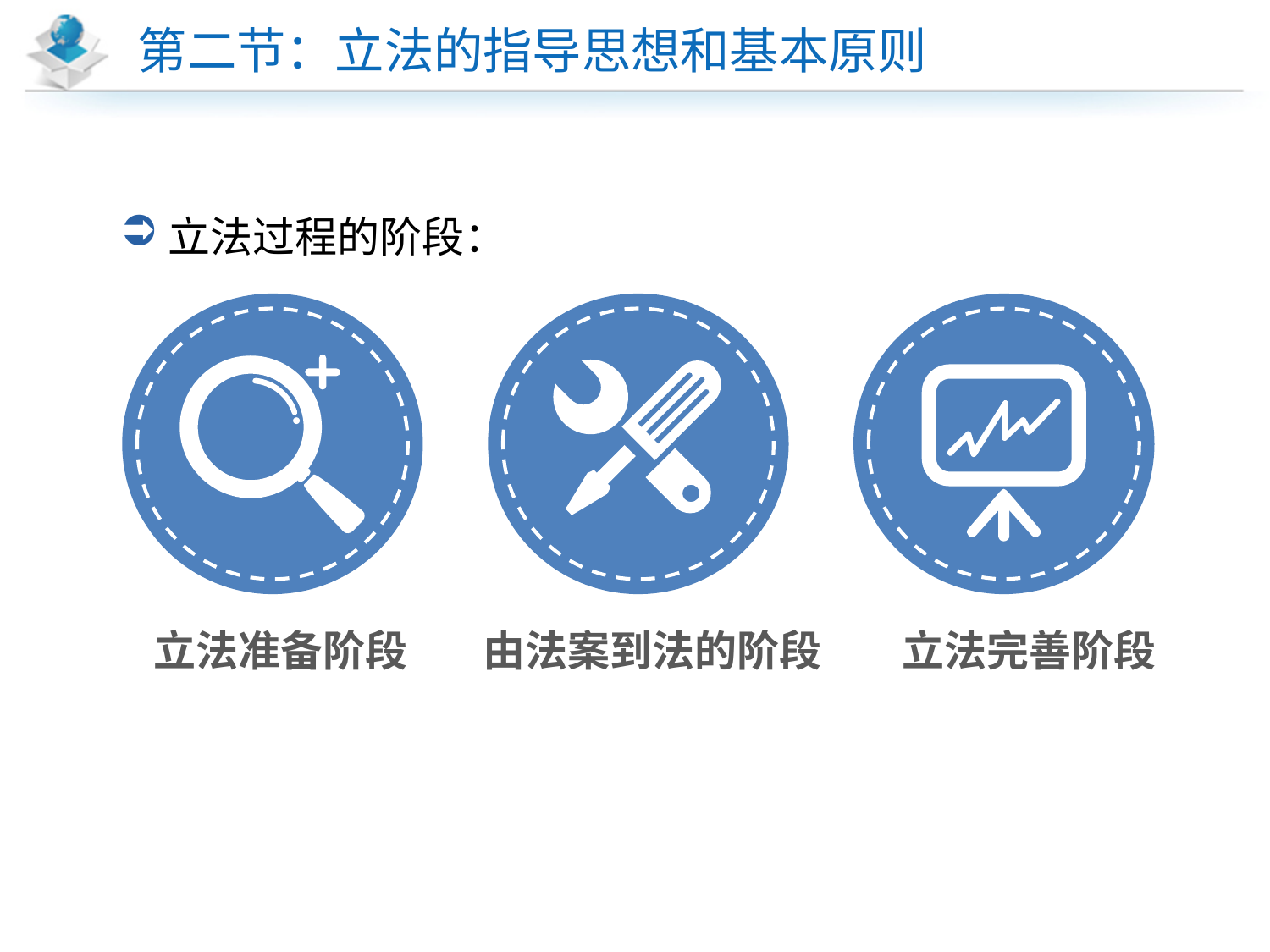

# 第二节：立法的指导思想和基本原则
立法过程的阶段：

立法准备阶段

由法案到法的阶段

立法完善阶段